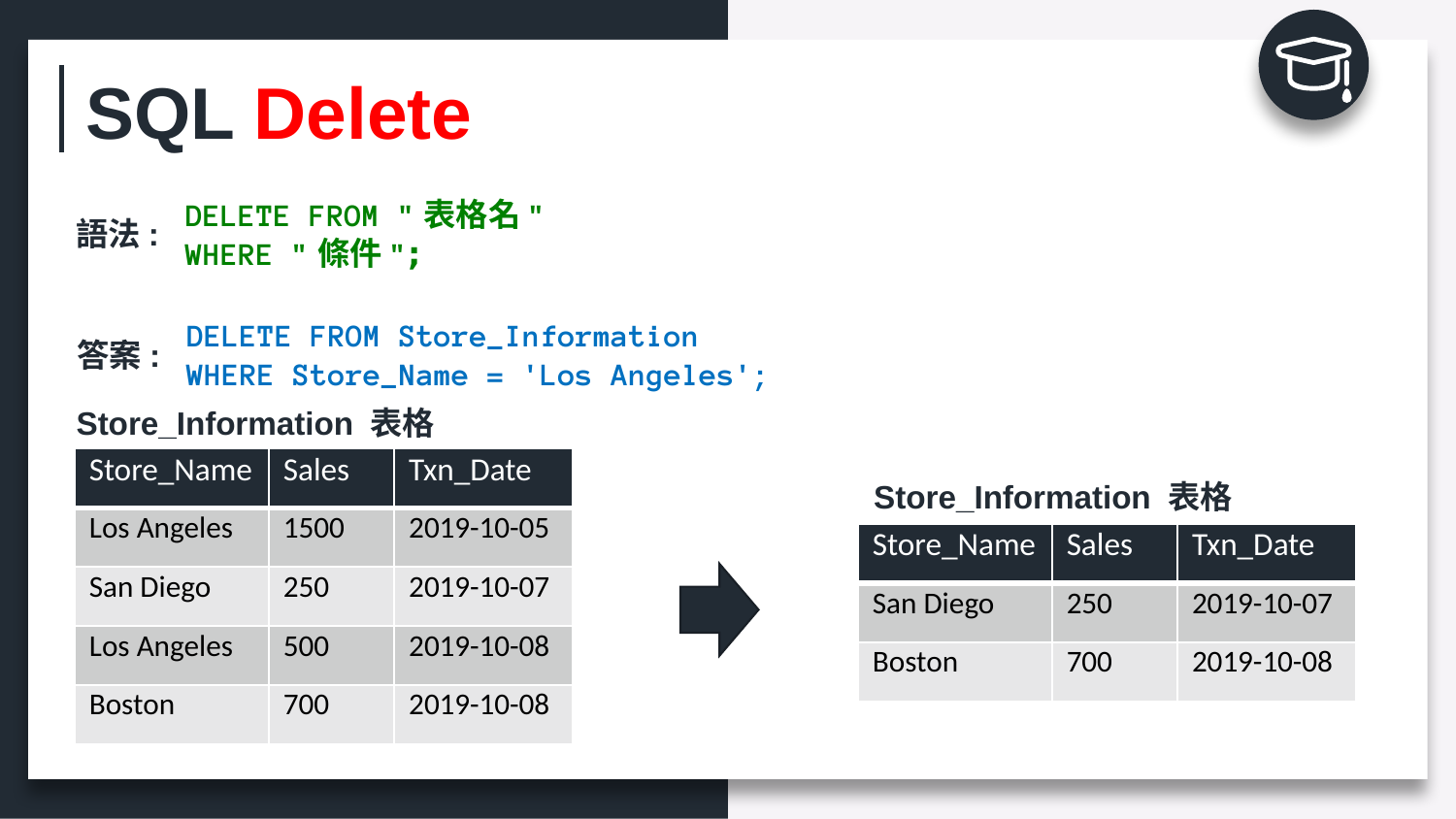

SQL Delete
DELETE FROM "表格名"
WHERE "條件";
語法:
DELETE FROM Store_Information
WHERE Store_Name = 'Los Angeles';
答案:
Store_Information 表格
| Store\_Name | Sales | Txn\_Date |
| --- | --- | --- |
| Los Angeles | 1500 | 2019-10-05 |
| San Diego | 250 | 2019-10-07 |
| Los Angeles | 500 | 2019-10-08 |
| Boston | 700 | 2019-10-08 |
Store_Information 表格
| Store\_Name | Sales | Txn\_Date |
| --- | --- | --- |
| San Diego | 250 | 2019-10-07 |
| Boston | 700 | 2019-10-08 |